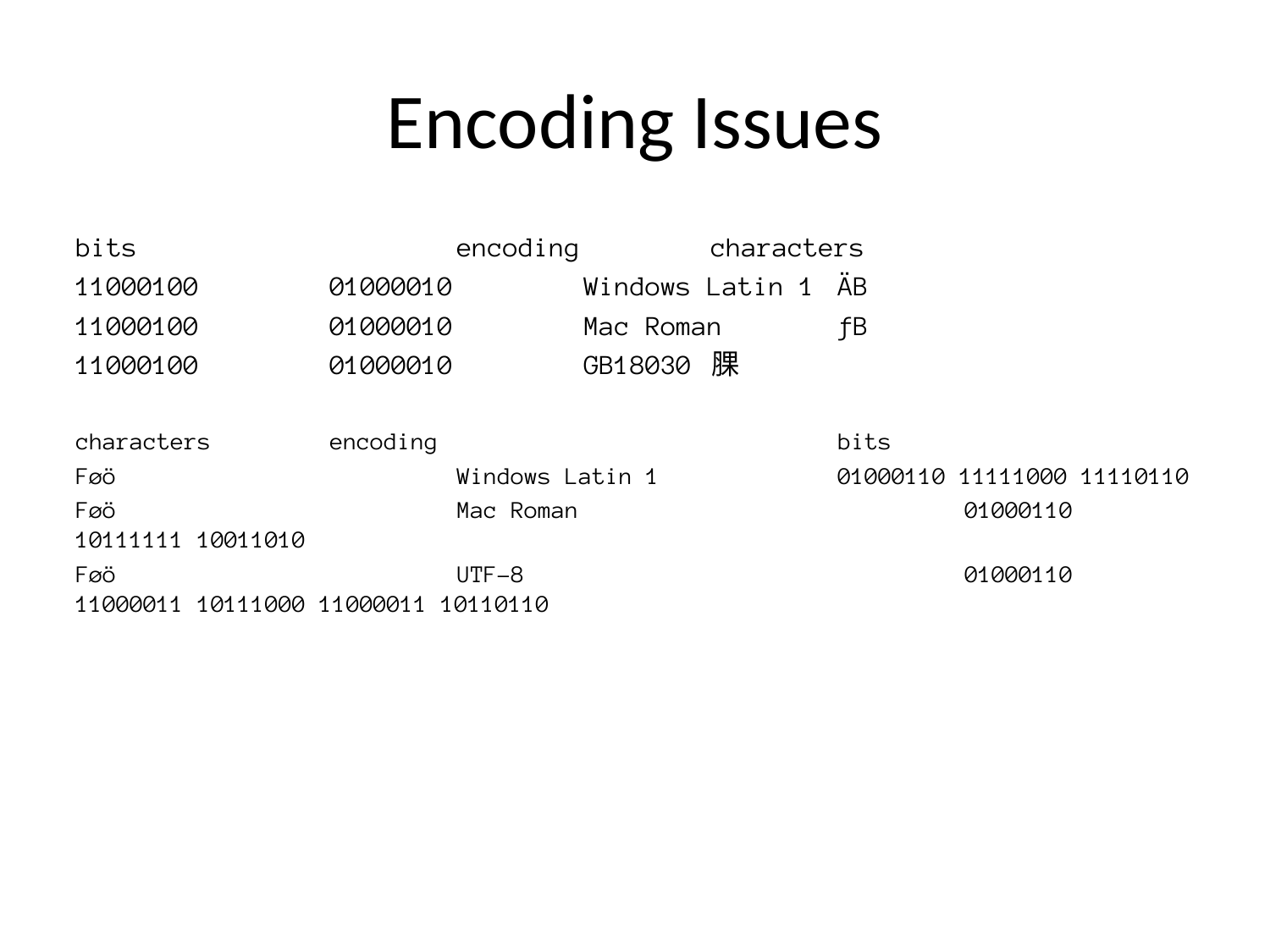

# Encoding Issues
bits			encoding		characters
11000100 	01000010		Windows Latin 1	ÄB
11000100 	01000010		Mac Roman	ƒB
11000100 	01000010		GB18030	腂

characters	encoding				bits
Føö			Windows Latin 1		01000110 11111000 11110110
Føö			Mac Roman				01000110 10111111 10011010
Føö			UTF-8				01000110 11000011 10111000 11000011 10110110